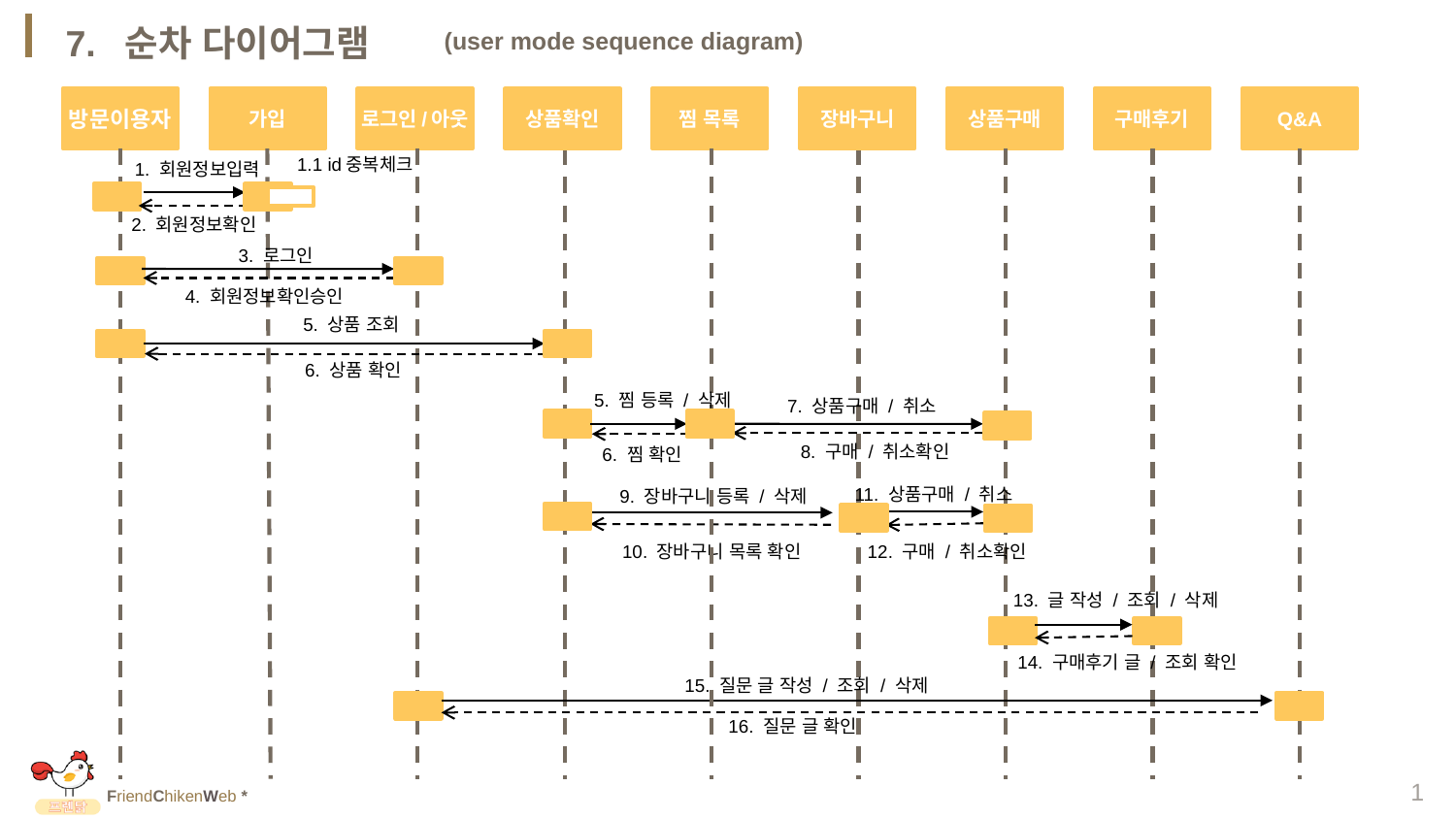

7.  순차 다이어그램
(user mode sequence diagram)
방문이용자
가입
로그인/아웃
상품확인
찜 목록
장바구니
상품구매
구매후기
Q&A
1.1 id중복체크
1. 회원정보입력

2. 회원정보확인
3. 로그인

4. 회원정보확인승인
5. 상품 조회

6. 상품 확인
5. 찜 등록 / 삭제
7. 상품구매 / 취소

8. 구매 / 취소확인
6. 찜 확인
11. 상품구매 / 취소
9. 장바구니 등록 / 삭제

10. 장바구니 목록 확인
12. 구매 / 취소확인
13. 글 작성 / 조회 / 삭제

14. 구매후기 글 / 조회 확인
15. 질문 글 작성 / 조회 / 삭제

16. 질문 글 확인
1